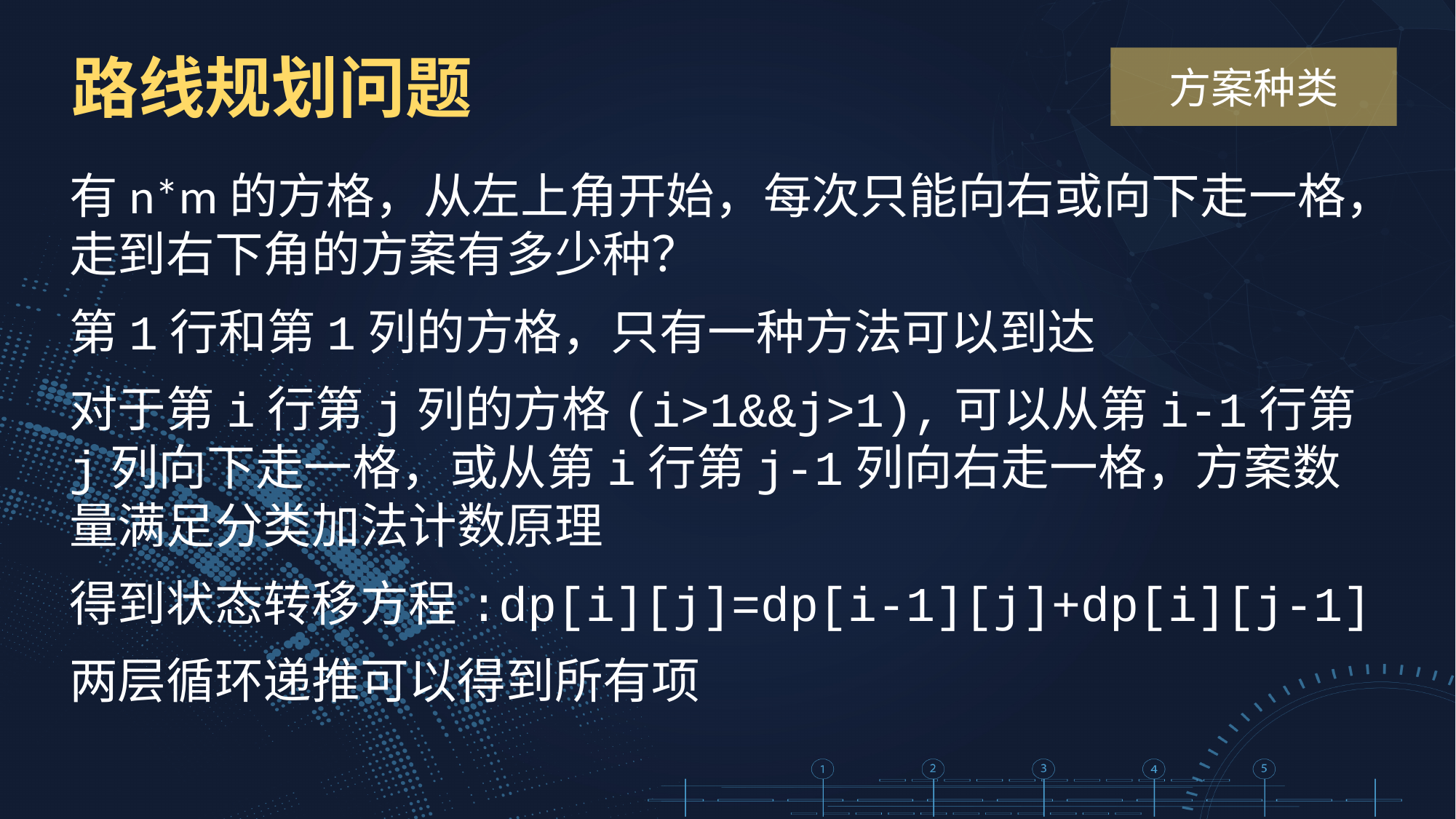

路线规划问题
方案种类
有n*m的方格，从左上角开始，每次只能向右或向下走一格，走到右下角的方案有多少种？
第1行和第1列的方格，只有一种方法可以到达
对于第i行第j列的方格(i>1&&j>1),可以从第i-1行第j列向下走一格，或从第i行第j-1列向右走一格，方案数量满足分类加法计数原理
得到状态转移方程:dp[i][j]=dp[i-1][j]+dp[i][j-1]
两层循环递推可以得到所有项